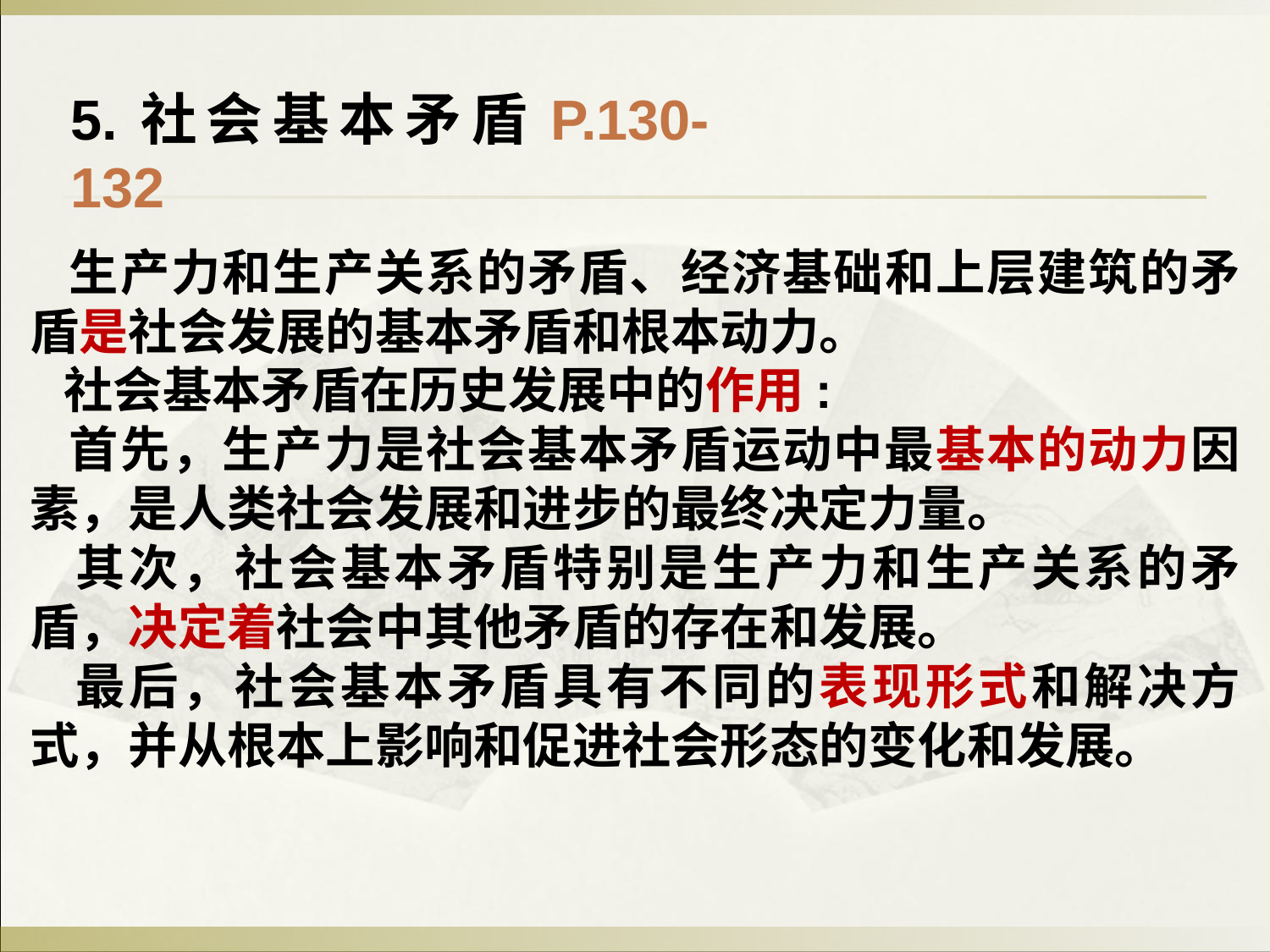

5.社会基本矛盾P.130-132
  生产力和生产关系的矛盾、经济基础和上层建筑的矛盾是社会发展的基本矛盾和根本动力。
  社会基本矛盾在历史发展中的作用:
  首先，生产力是社会基本矛盾运动中最基本的动力因素，是人类社会发展和进步的最终决定力量。
  其次，社会基本矛盾特别是生产力和生产关系的矛盾，决定着社会中其他矛盾的存在和发展。
  最后，社会基本矛盾具有不同的表现形式和解决方式，并从根本上影响和促进社会形态的变化和发展。